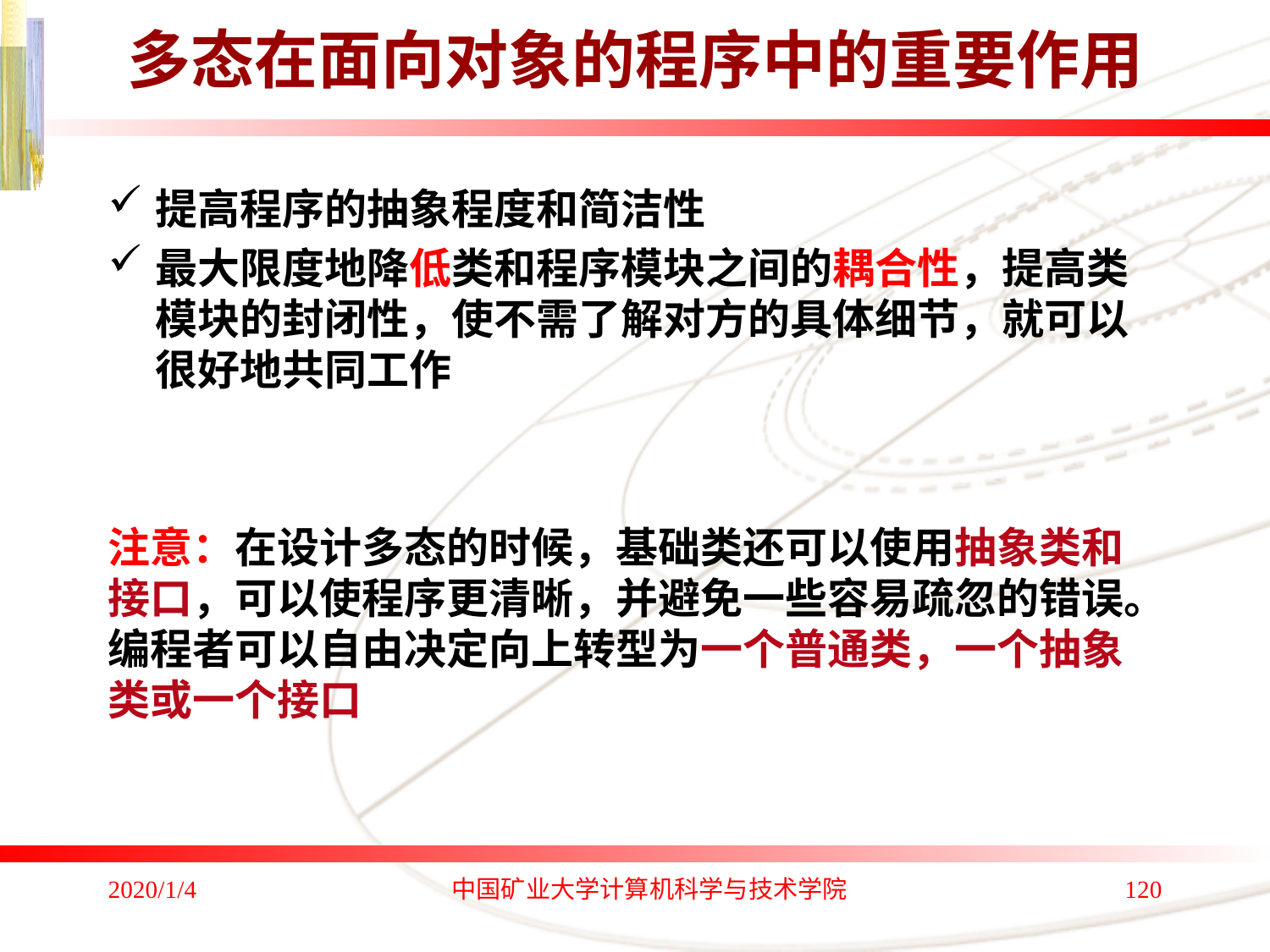

# 多态在面向对象的程序中的重要作用
提高程序的抽象程度和简洁性
最大限度地降低类和程序模块之间的耦合性，提高类模块的封闭性，使不需了解对方的具体细节，就可以很好地共同工作

注意：在设计多态的时候，基础类还可以使用抽象类和接口，可以使程序更清晰，并避免一些容易疏忽的错误。编程者可以自由决定向上转型为一个普通类，一个抽象类或一个接口

2020/1/4
中国矿业大学计算机科学与技术学院
120